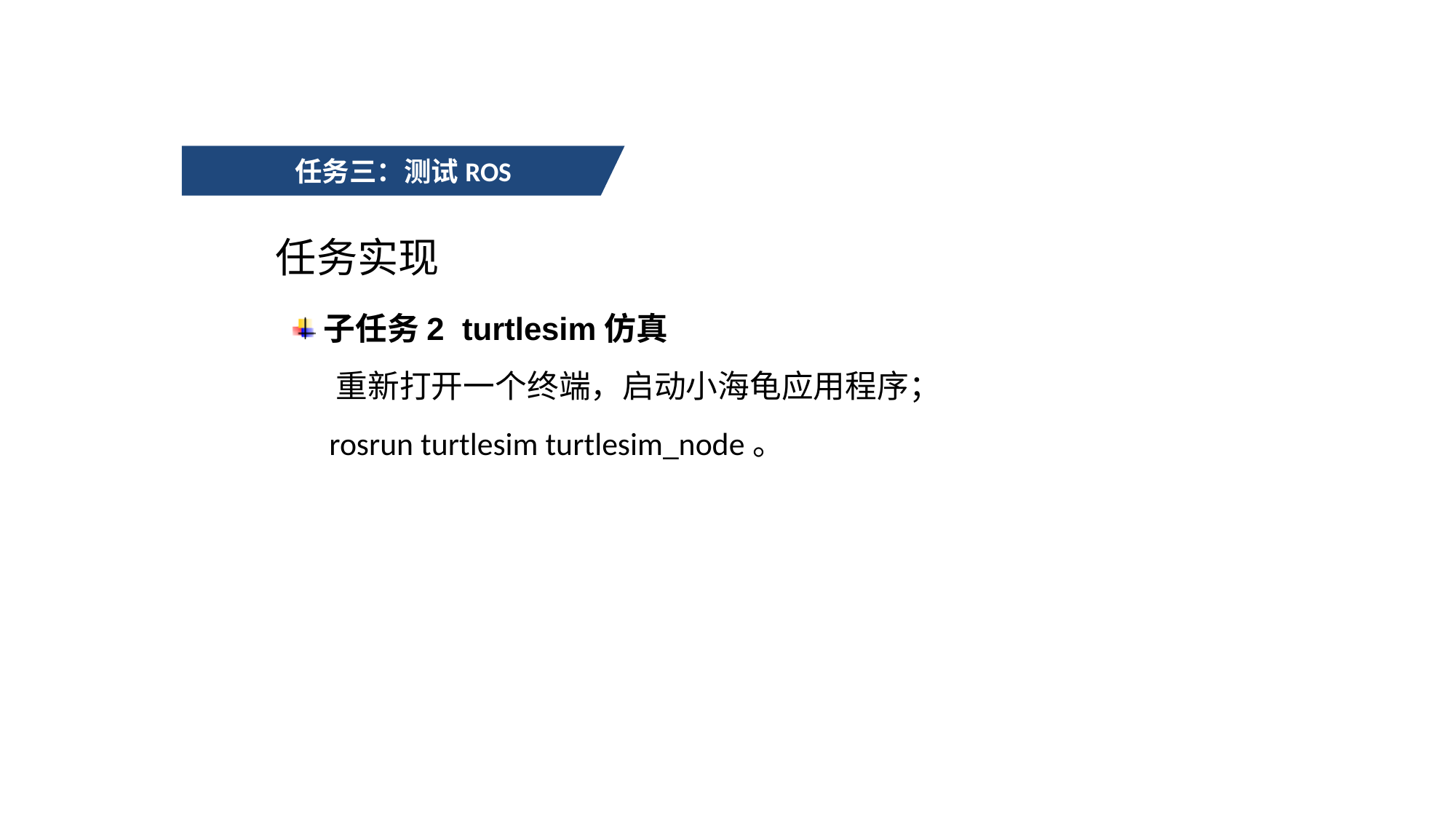

任务三：测试ROS
任务实现
子任务2  turtlesim仿真
     重新打开一个终端，启动小海龟应用程序；
     rosrun turtlesim turtlesim_node。